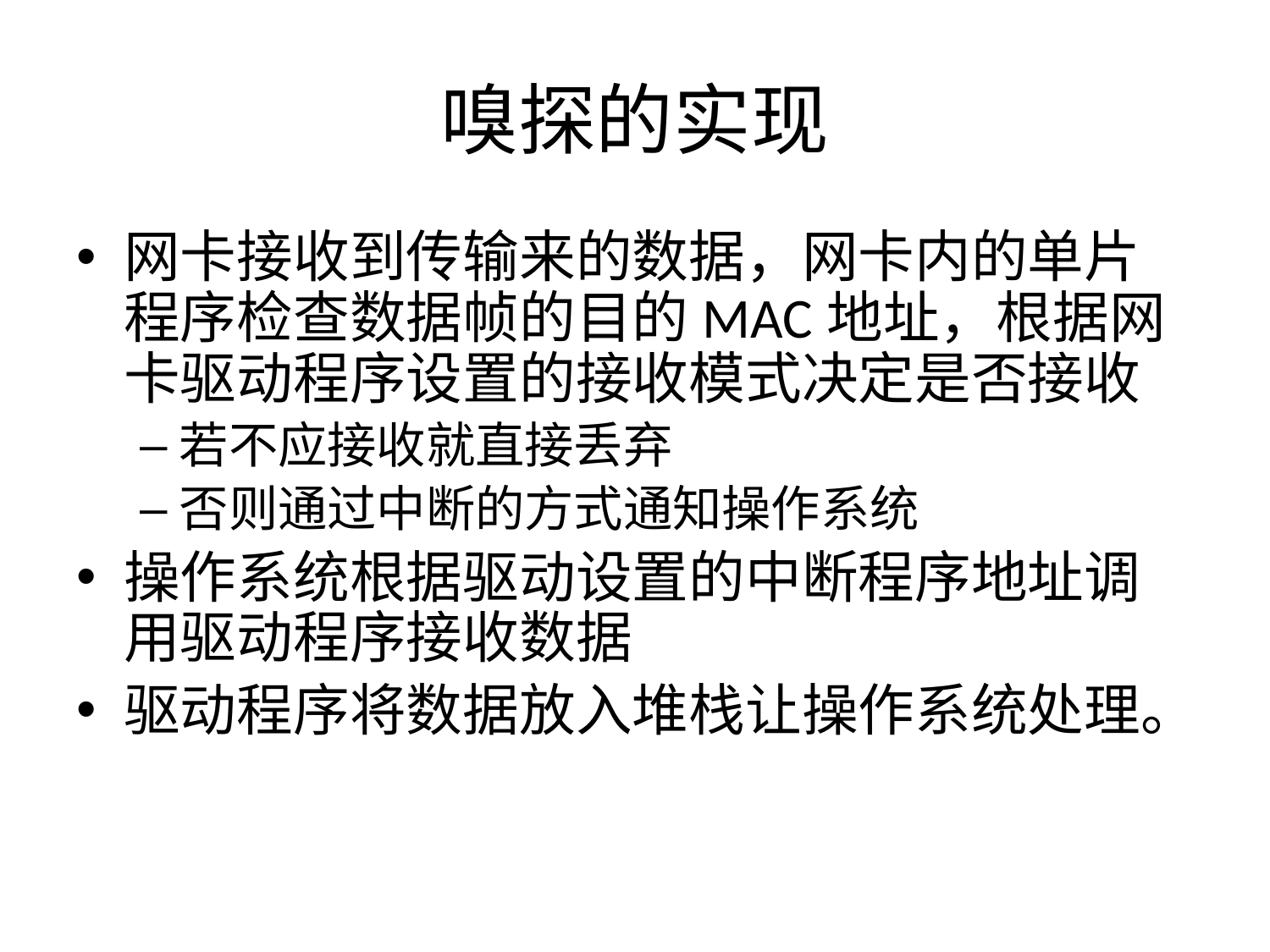

# 嗅探的实现
网卡接收到传输来的数据，网卡内的单片程序检查数据帧的目的MAC地址，根据网卡驱动程序设置的接收模式决定是否接收
若不应接收就直接丢弃
否则通过中断的方式通知操作系统
操作系统根据驱动设置的中断程序地址调用驱动程序接收数据
驱动程序将数据放入堆栈让操作系统处理。